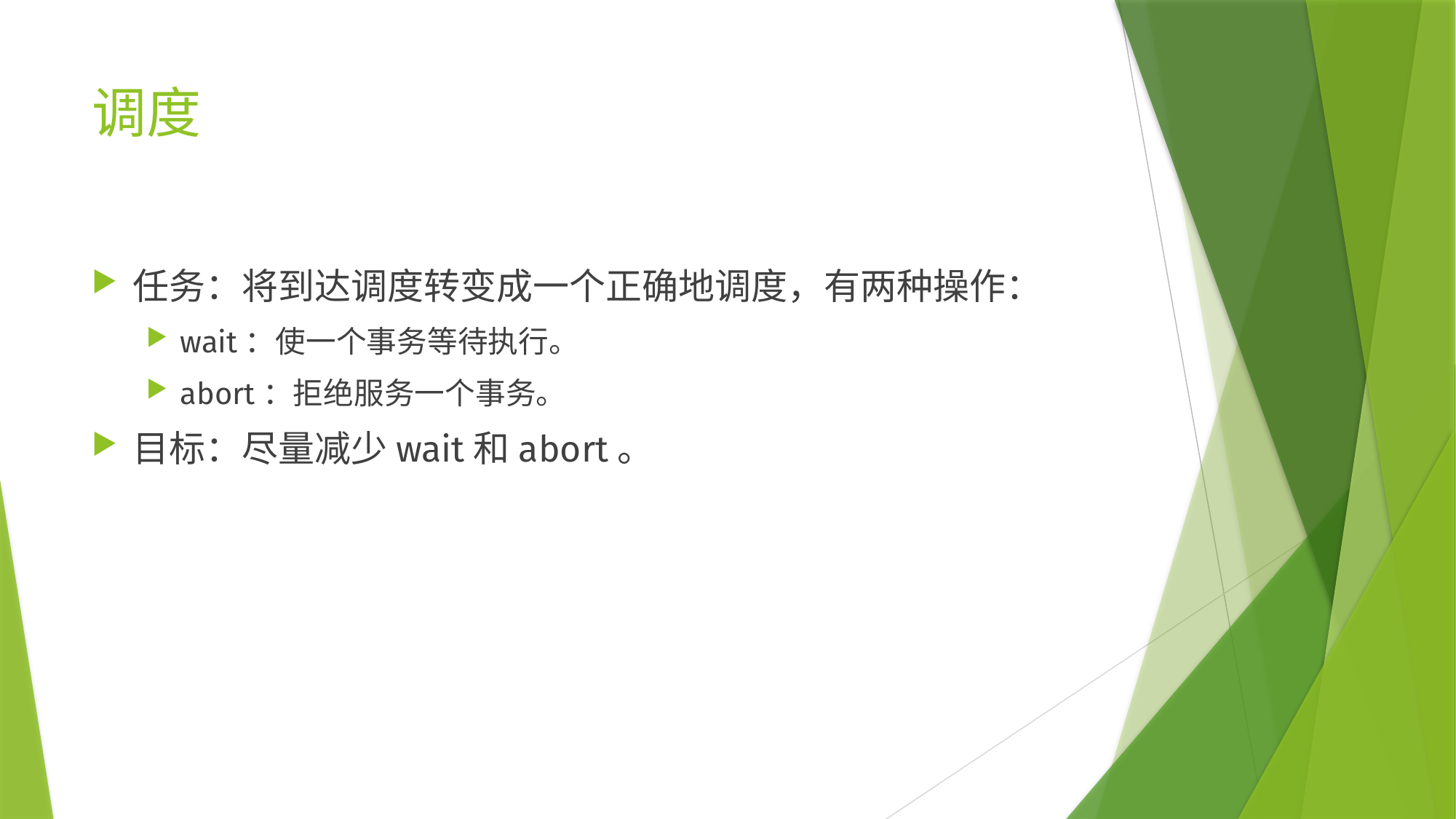

# 调度
任务：将到达调度转变成一个正确地调度，有两种操作：
wait：使一个事务等待执行。
abort：拒绝服务一个事务。
目标：尽量减少wait和abort。